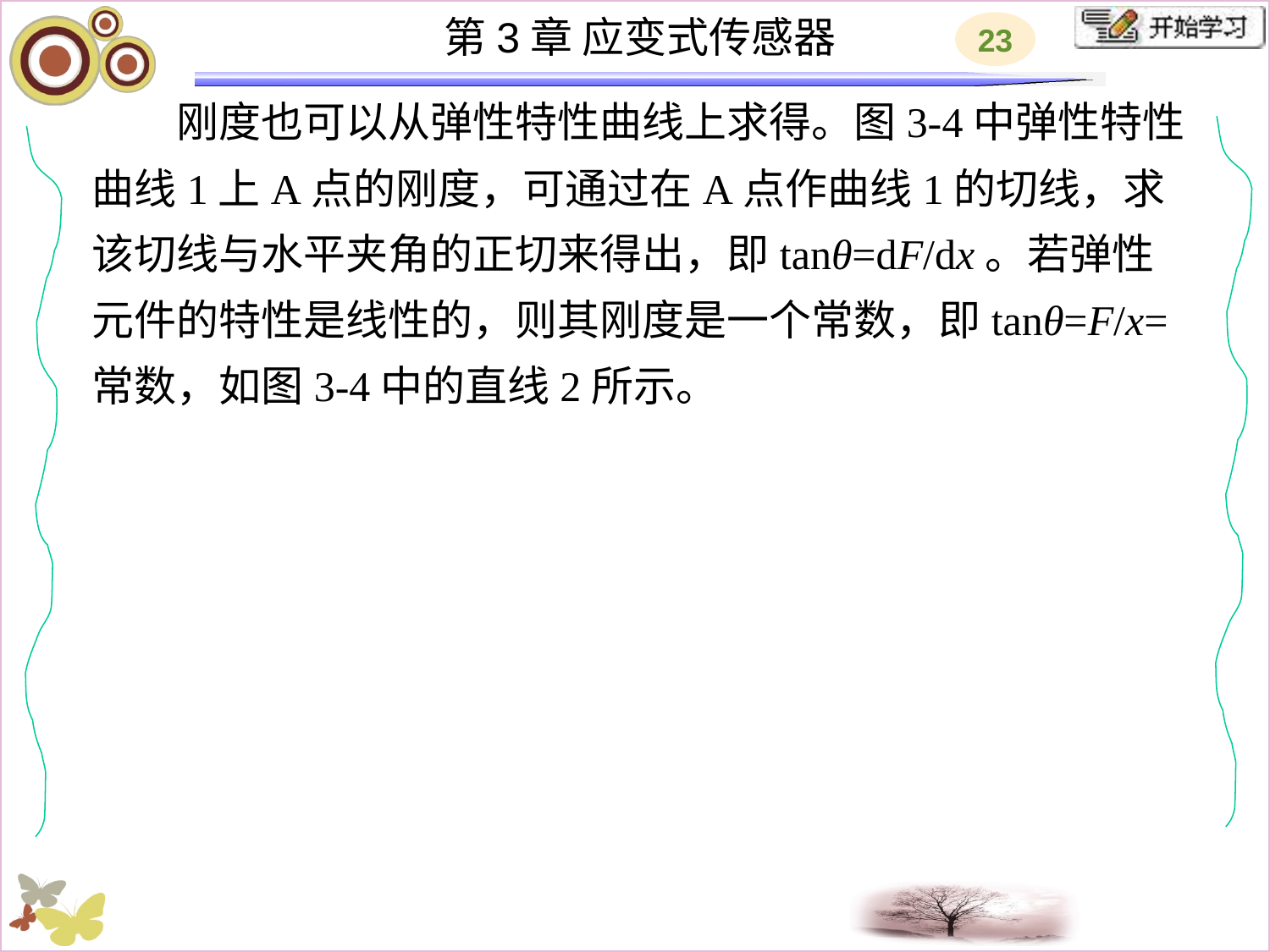

# 刚度也可以从弹性特性曲线上求得。图3-4中弹性特性曲线1上A点的刚度，可通过在A点作曲线1的切线，求该切线与水平夹角的正切来得出，即tanθ=dF/dx。若弹性元件的特性是线性的，则其刚度是一个常数，即tanθ=F/x=常数，如图3-4中的直线2所示。